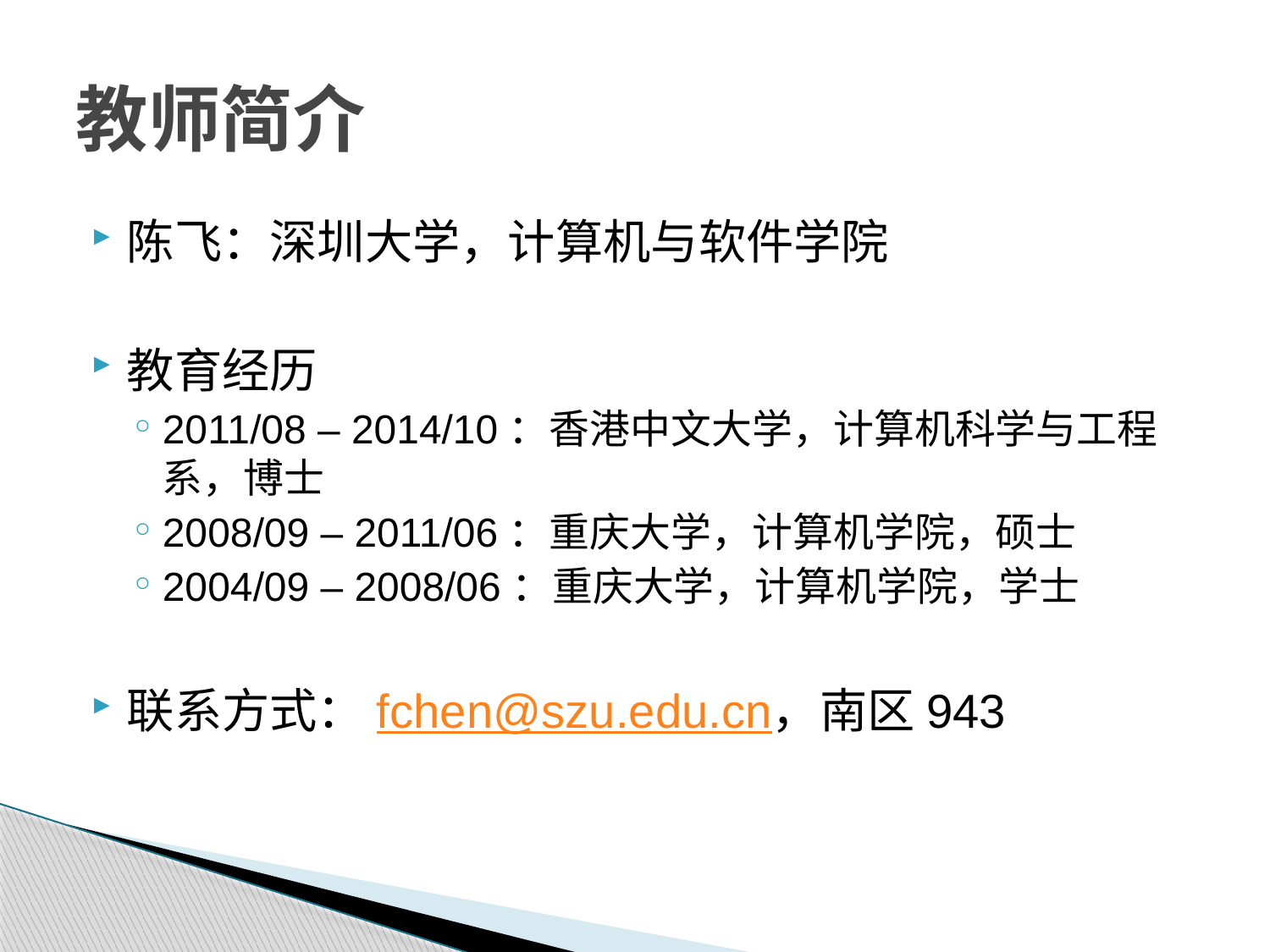

# 教师简介
陈飞：深圳大学，计算机与软件学院

教育经历
2011/08 – 2014/10：香港中文大学，计算机科学与工程系，博士
2008/09 – 2011/06：重庆大学，计算机学院，硕士
2004/09 – 2008/06：重庆大学，计算机学院，学士

联系方式：fchen@szu.edu.cn，南区943